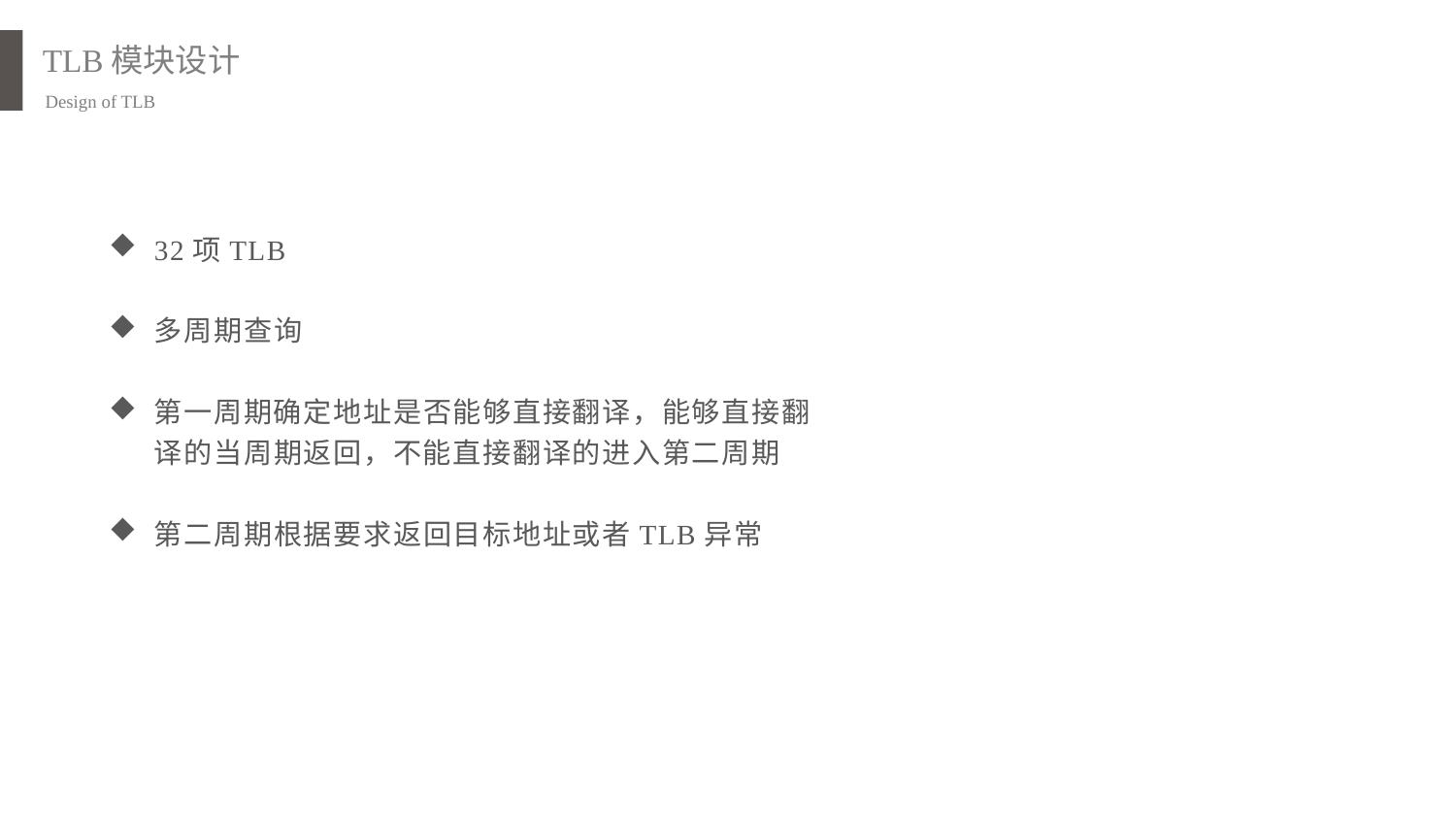

TLB模块设计
Design of TLB
32项TLB

多周期查询

第一周期确定地址是否能够直接翻译，能够直接翻译的当周期返回，不能直接翻译的进入第二周期

第二周期根据要求返回目标地址或者TLB异常